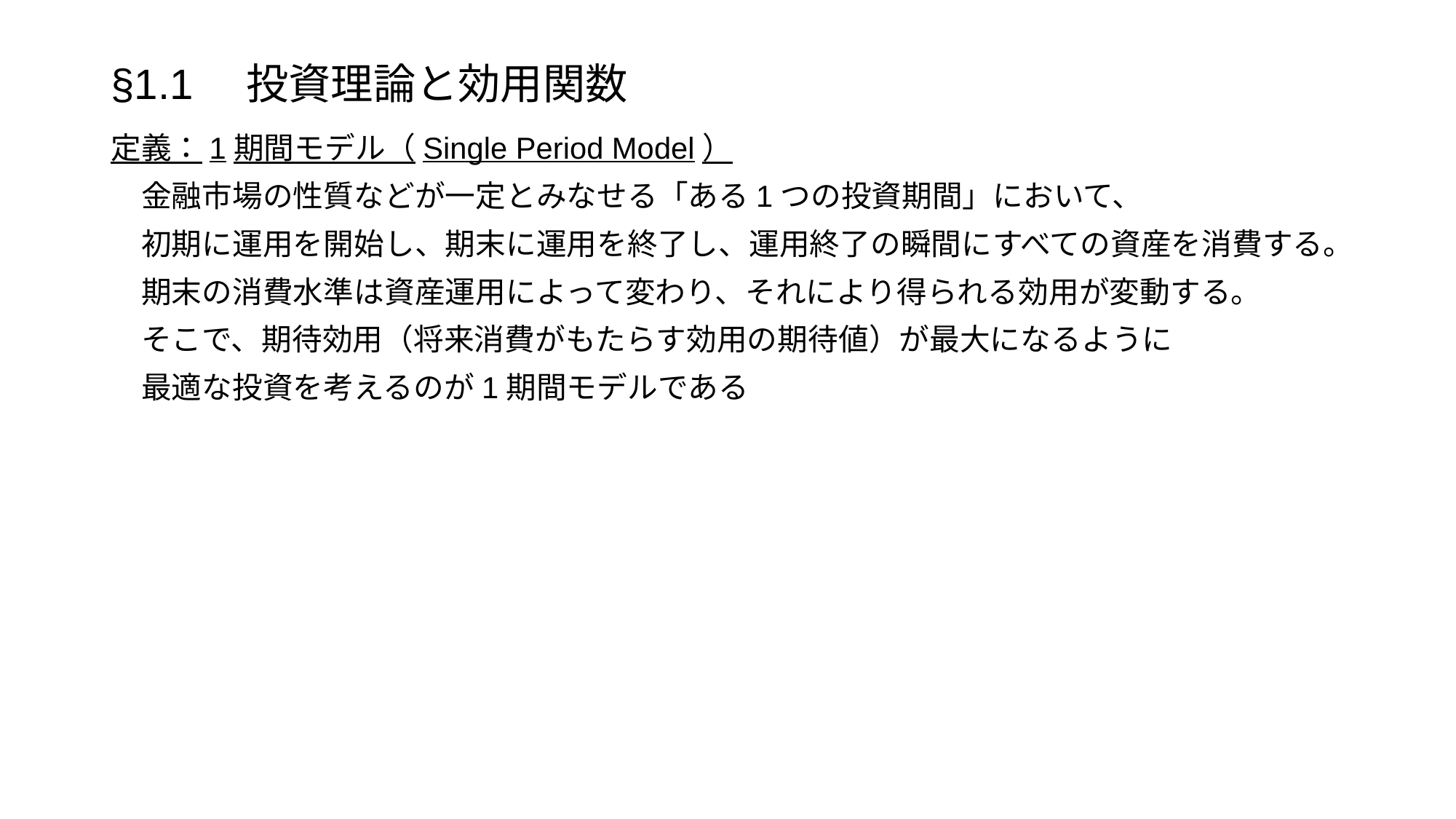

# §1.1　投資理論と効用関数
定義：1期間モデル（Single Period Model）
　金融市場の性質などが一定とみなせる「ある1つの投資期間」において、
　初期に運用を開始し、期末に運用を終了し、運用終了の瞬間にすべての資産を消費する。
　期末の消費水準は資産運用によって変わり、それにより得られる効用が変動する。
　そこで、期待効用（将来消費がもたらす効用の期待値）が最大になるように
　最適な投資を考えるのが1期間モデルである